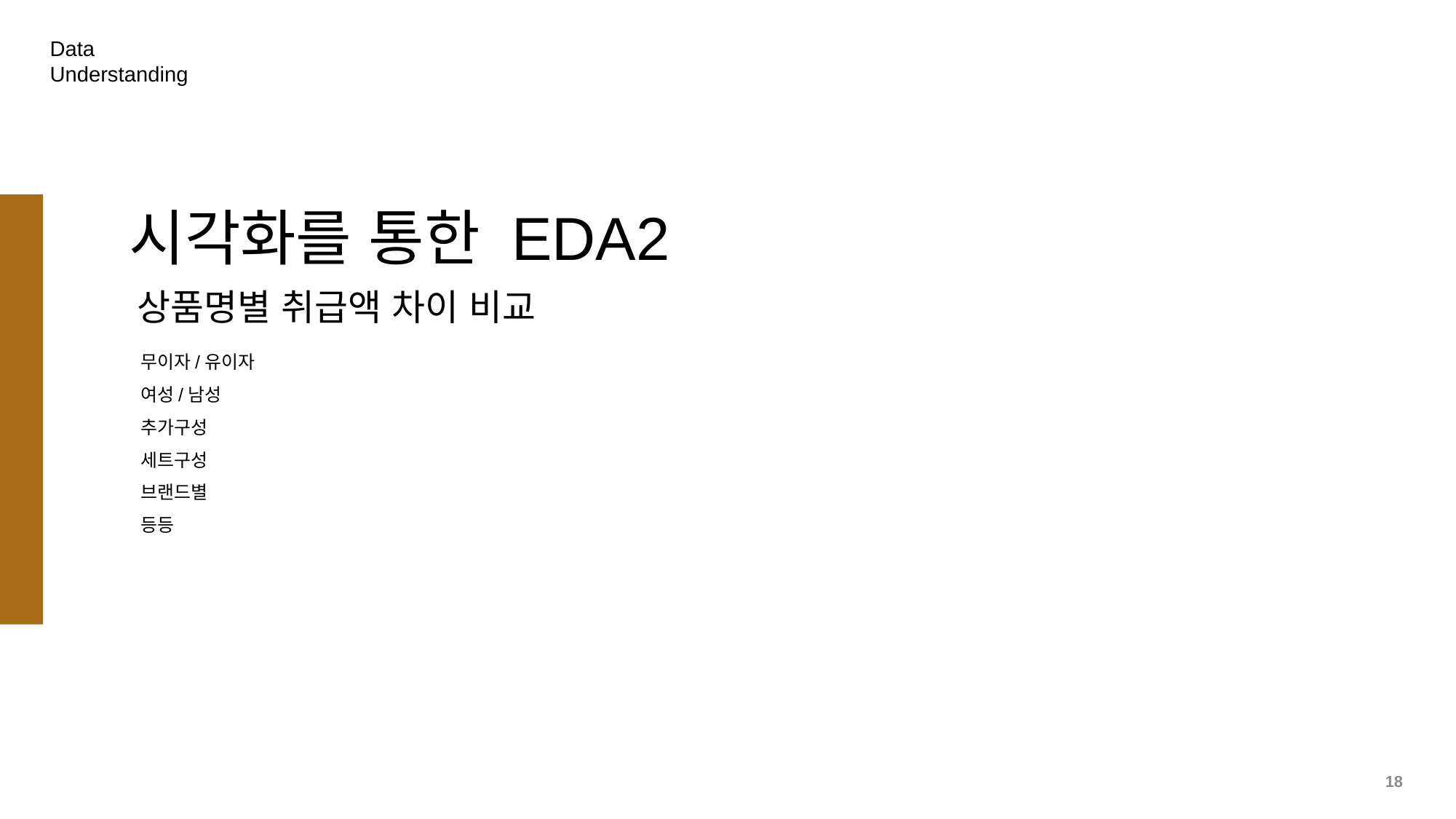

Data
Understanding
시각화를 통한 EDA2
상품명별 취급액 차이 비교
무이자/유이자
여성/남성
추가구성
세트구성
브랜드별
등등

18